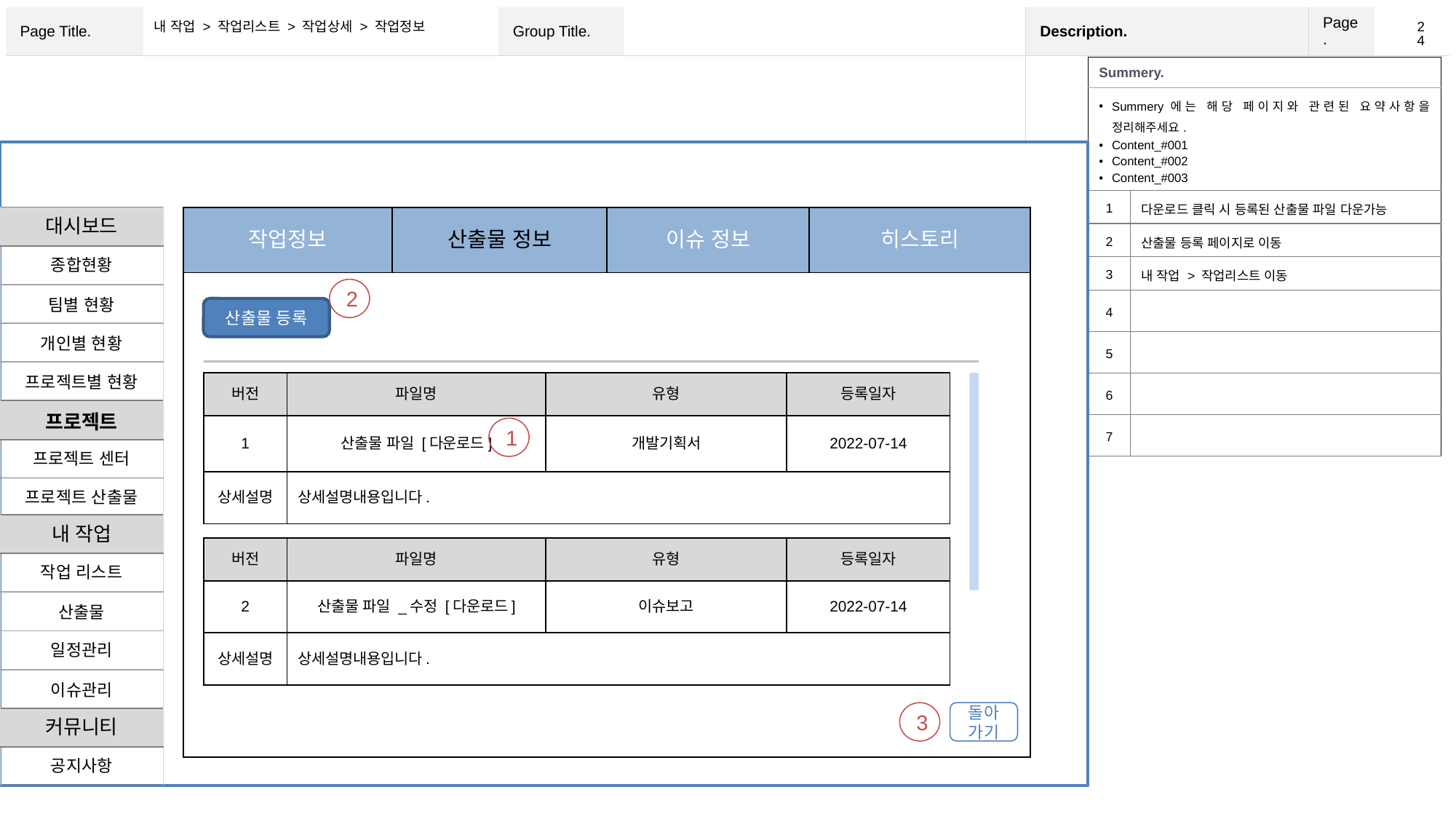

24
내 작업 > 작업리스트 > 작업상세 > 작업정보

| Summery. |  |
| --- | --- |
| Summery에는 해당 페이지와 관련된 요약사항을 정리해주세요. Content\_#001 Content\_#002 Content\_#003 |  |
| 1 | 다운로드 클릭 시 등록된 산출물 파일 다운가능 |
| 2 | 산출물 등록 페이지로 이동 |
| 3 | 내 작업 > 작업리스트 이동 |
| 4 |  |
| 5 |  |
| 6 |  |
| 7 |  |

| 대시보드 |
| --- |
| 종합현황 |
| 팀별 현황 |
| 개인별 현황 |
| 프로젝트별 현황 |
| 작업정보 | 산출물 정보 | 이슈 정보 | 히스토리 |
| --- | --- | --- | --- |
|  |  |  |  |
2
산출물 등록
| 버전 | 파일명 | 유형 | 등록일자 |
| --- | --- | --- | --- |
| 1 | 산출물 파일 [다운로드] | 개발기획서 | 2022-07-14 |
| 상세설명 | 상세설명내용입니다. |  |  |

| 프로젝트 |
| --- |
| 프로젝트 센터 |
| 프로젝트 산출물 |
1
| 내 작업 |
| --- |
| 작업 리스트 |
| 산출물 |
| 일정관리 |
| 이슈관리 |
| 버전 | 파일명 | 유형 | 등록일자 |
| --- | --- | --- | --- |
| 2 | 산출물 파일 \_수정 [다운로드] | 이슈보고 | 2022-07-14 |
| 상세설명 | 상세설명내용입니다. |  |  |
3
돌아가기
| 커뮤니티 |
| --- |
| 공지사항 |